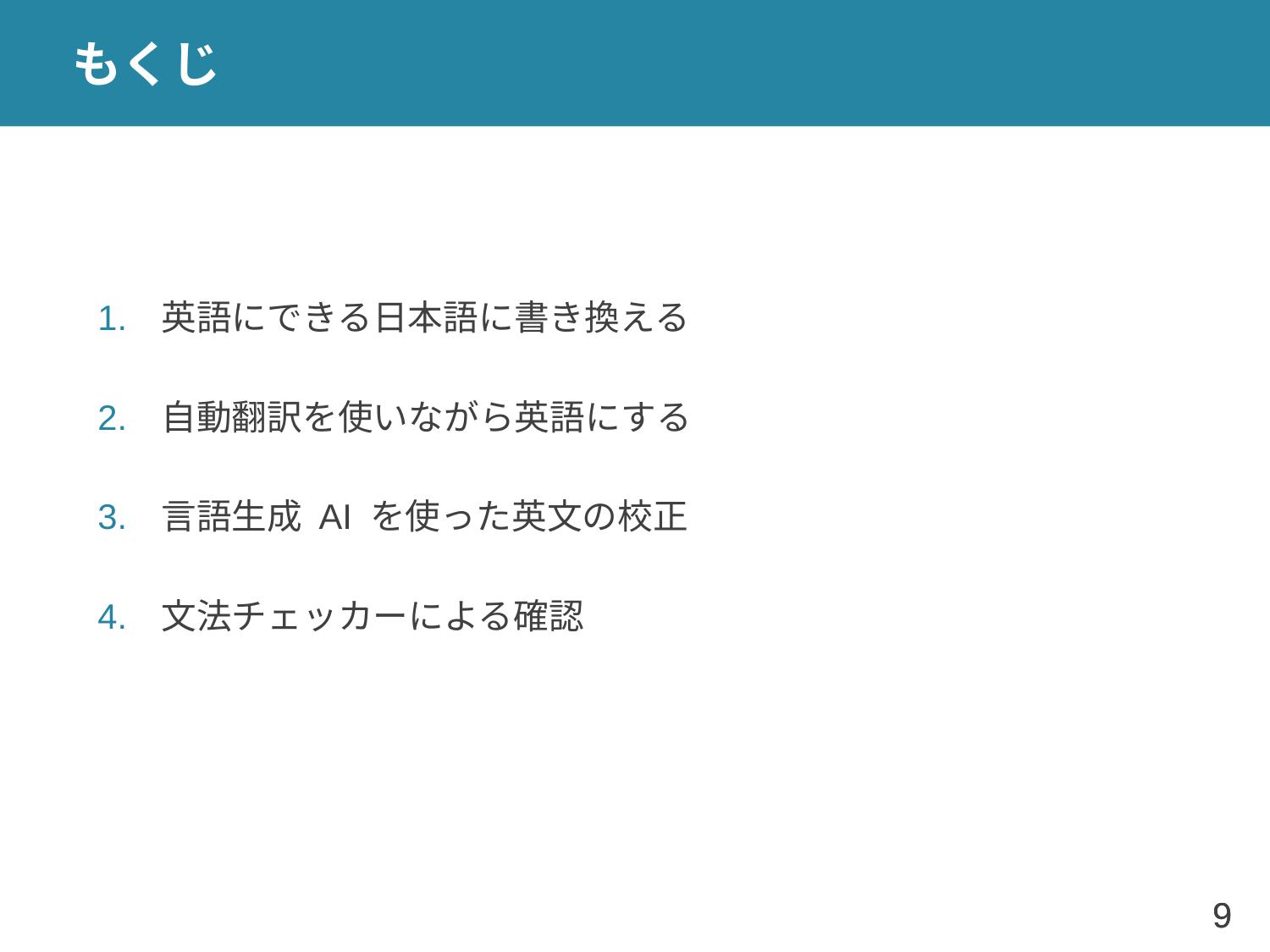

# もくじ
英語にできる日本語に書き換える
自動翻訳を使いながら英語にする
言語生成 AI を使った英文の校正
文法チェッカーによる確認